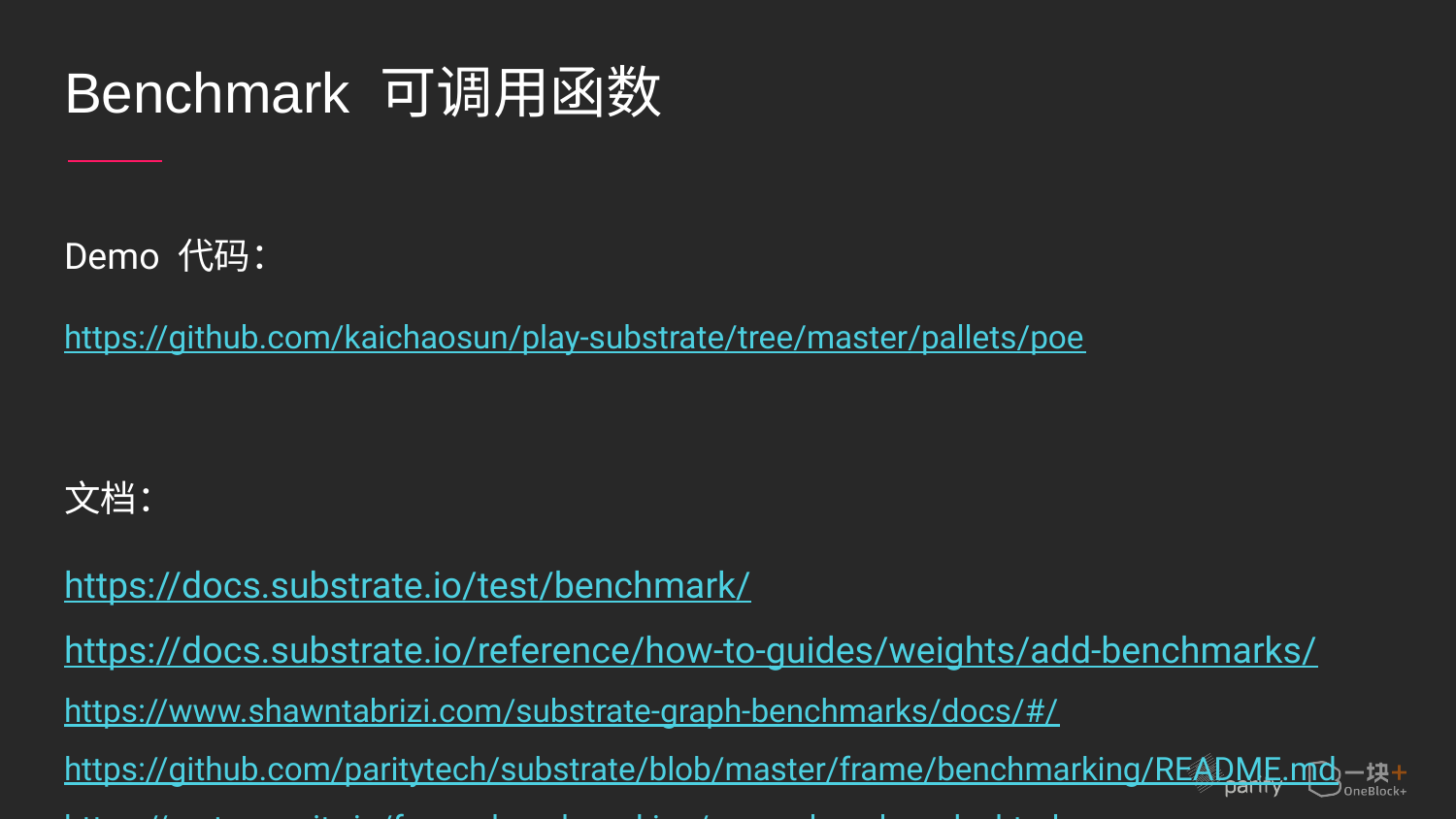

# Benchmark 可调用函数
Demo 代码：
https://github.com/kaichaosun/play-substrate/tree/master/pallets/poe

文档：
https://docs.substrate.io/test/benchmark/
https://docs.substrate.io/reference/how-to-guides/weights/add-benchmarks/
https://www.shawntabrizi.com/substrate-graph-benchmarks/docs/#/
https://github.com/paritytech/substrate/blob/master/frame/benchmarking/README.md
https://crates.parity.io/frame_benchmarking/macro.benchmarks.html